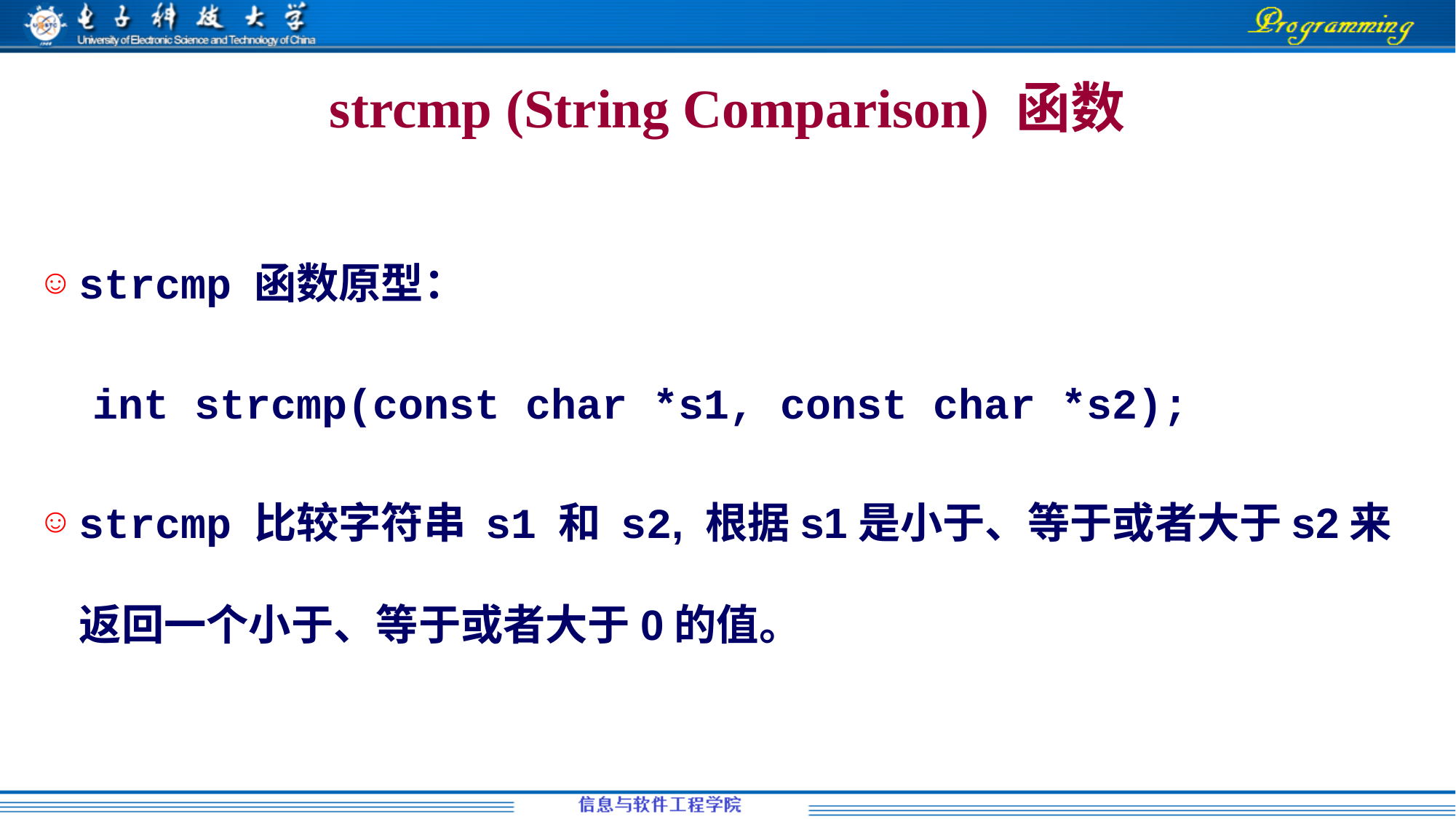

strcmp (String Comparison) 函数
strcmp 函数原型：
int strcmp(const char *s1, const char *s2);
strcmp 比较字符串 s1 和 s2, 根据s1是小于、等于或者大于s2来返回一个小于、等于或者大于0的值。